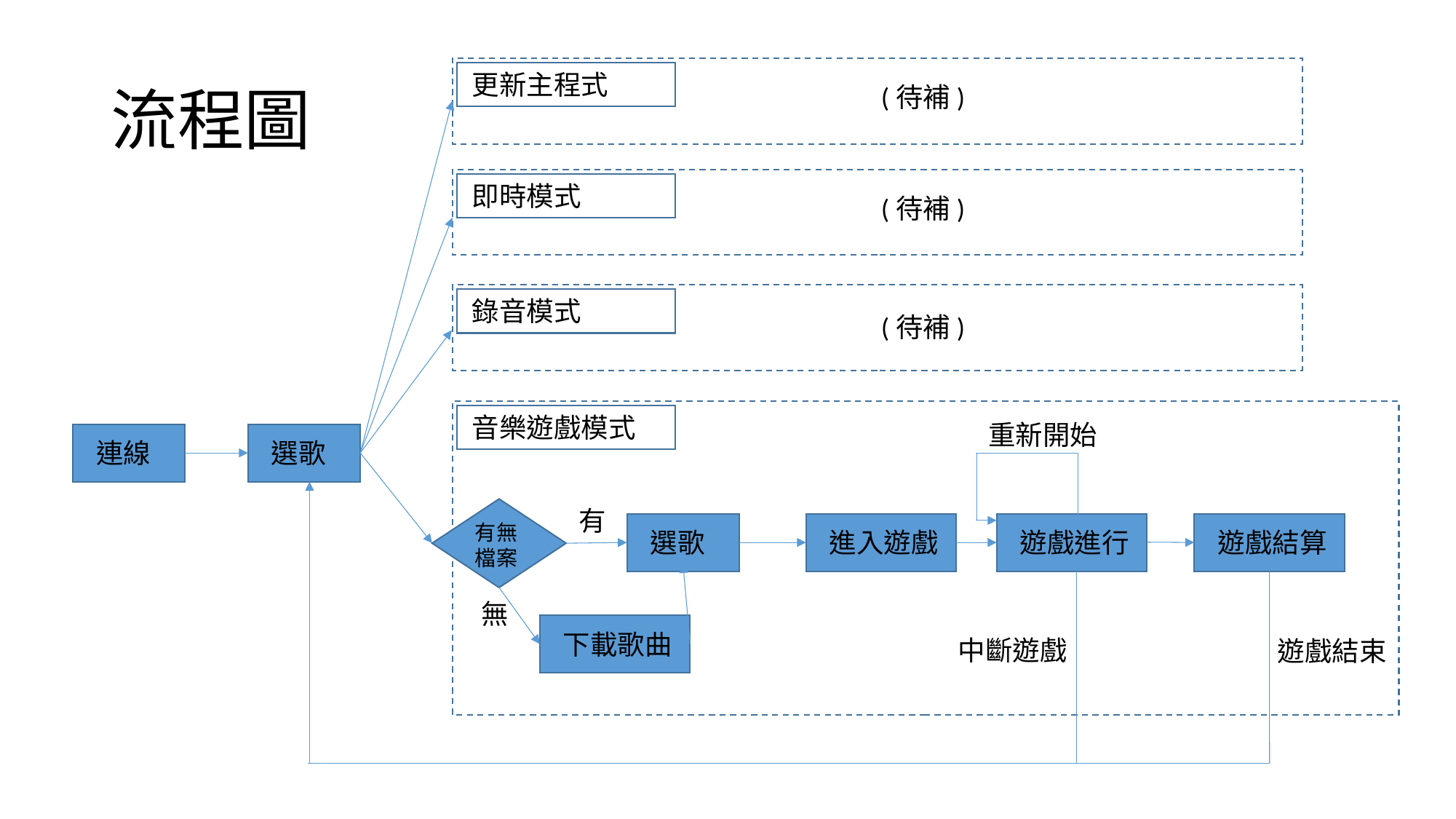

# 流程圖

更新主程式

(待補)

即時模式

(待補)

錄音模式

(待補)

音樂遊戲模式

重新開始

連線
選歌
有

有無檔案

選歌
進入遊戲
遊戲進行
遊戲結算
無

下載歌曲
中斷遊戲
遊戲結束